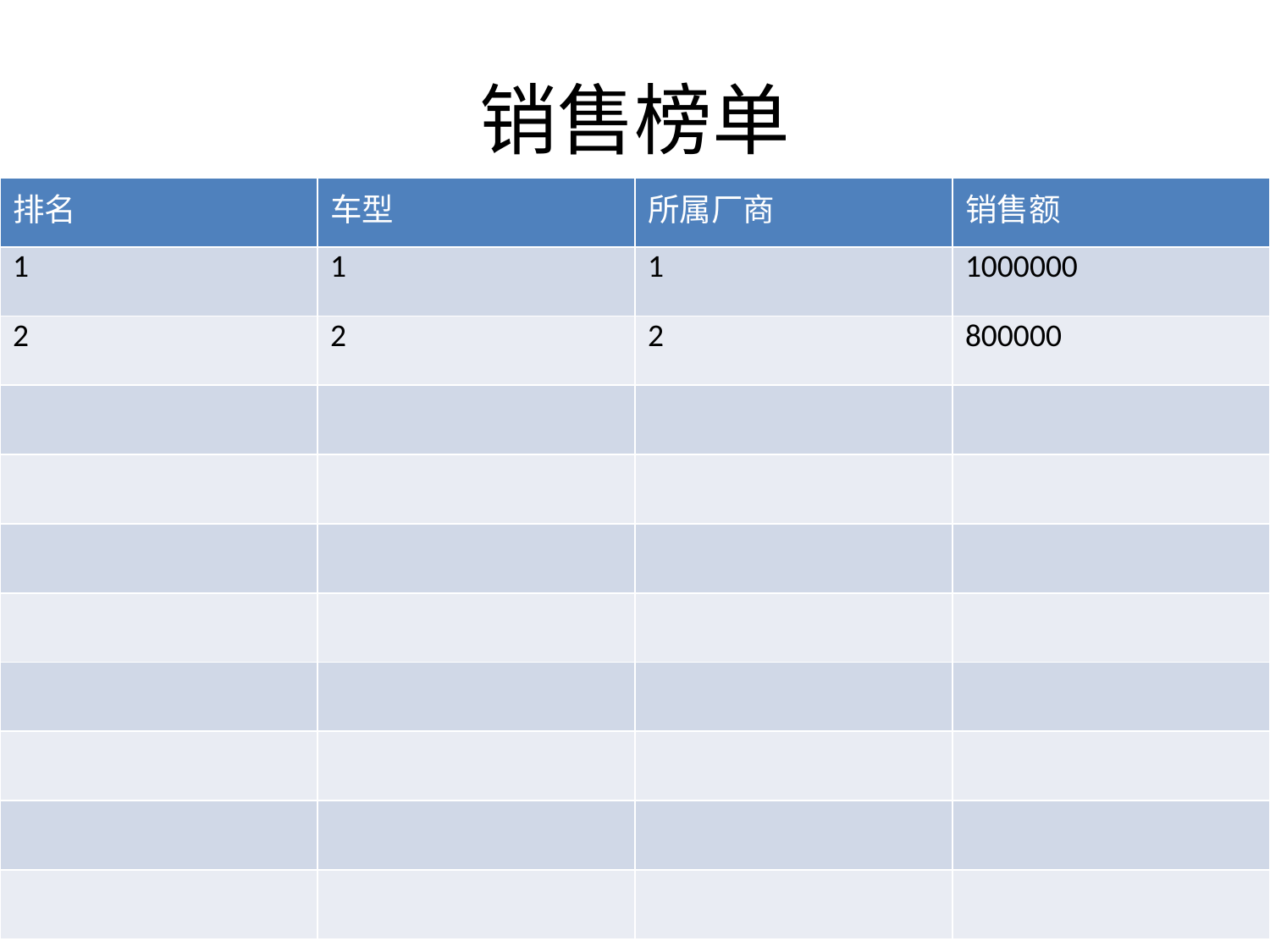

# 销售榜单
| 排名 | 车型 | 所属厂商 | 销售额 |
| --- | --- | --- | --- |
| 1 | 1 | 1 | 1000000 |
| 2 | 2 | 2 | 800000 |
|  |  |  |  |
|  |  |  |  |
|  |  |  |  |
|  |  |  |  |
|  |  |  |  |
|  |  |  |  |
|  |  |  |  |
|  |  |  |  |